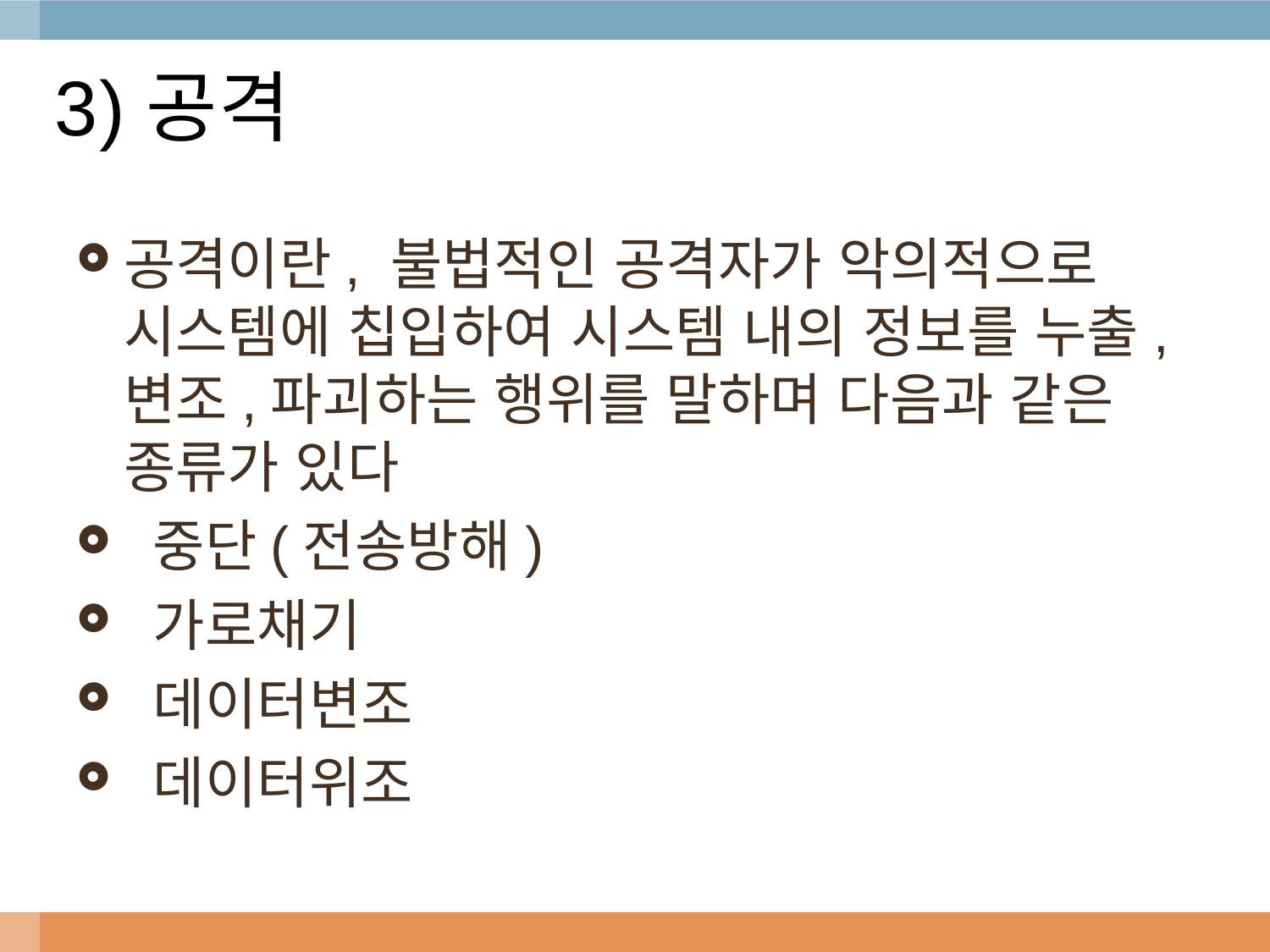

# 3)공격
공격이란, 불법적인 공격자가 악의적으로 시스템에 칩입하여 시스템 내의 정보를 누출,변조,파괴하는 행위를 말하며 다음과 같은 종류가 있다
 중단(전송방해)
 가로채기
 데이터변조
 데이터위조